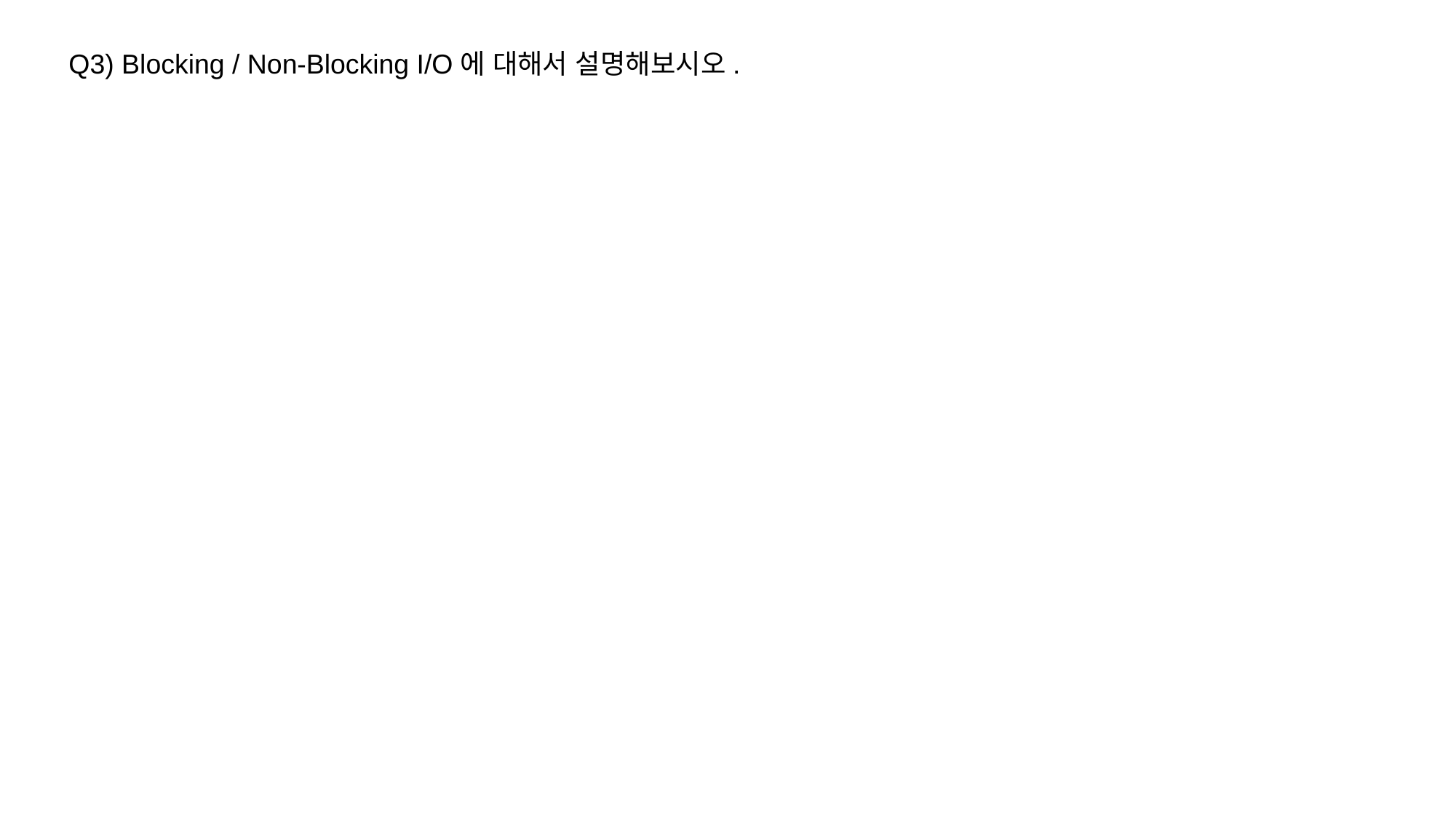

Q3) Blocking / Non-Blocking I/O에 대해서 설명해보시오.